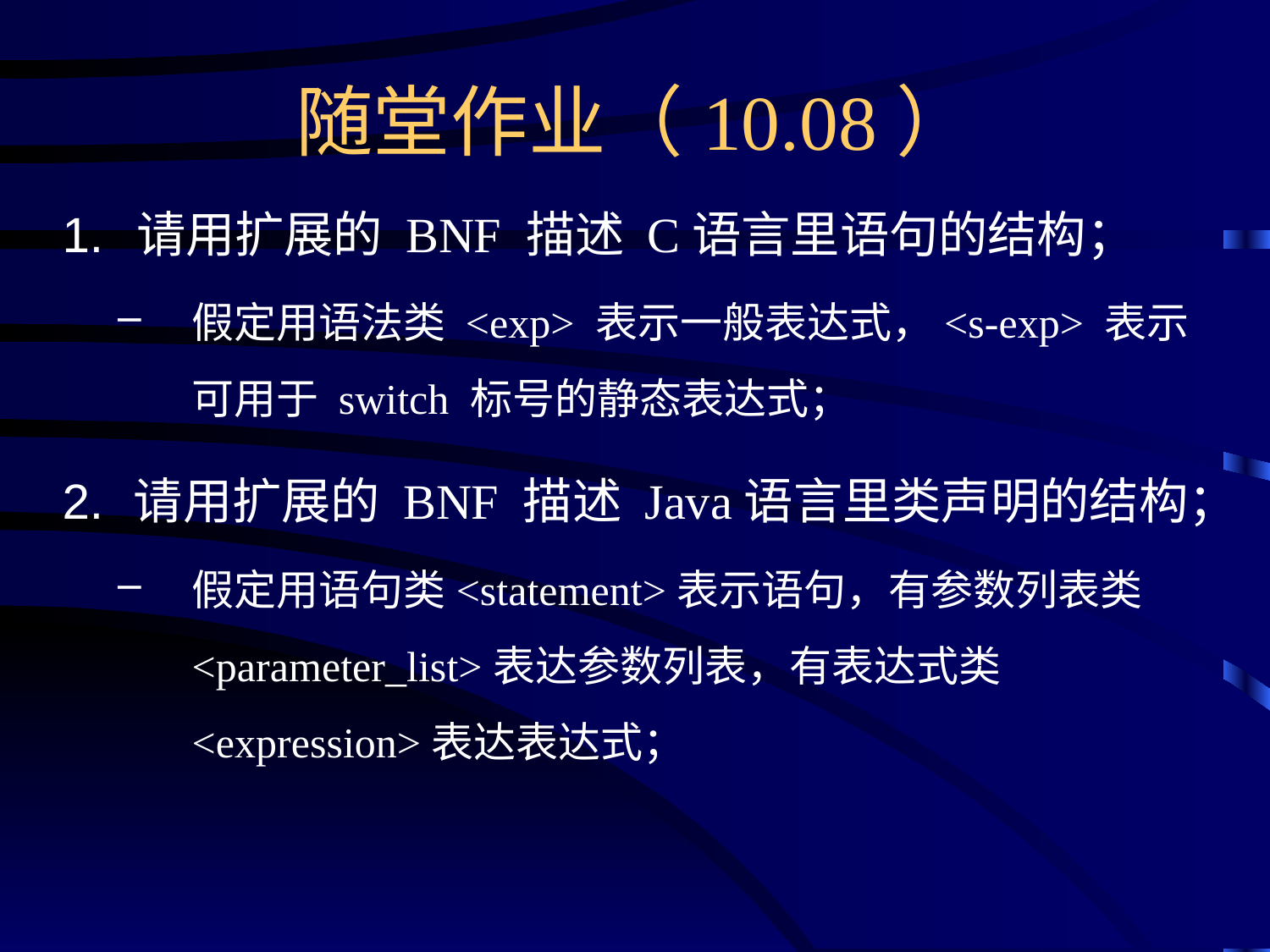

# 随堂作业（10.08）
请用扩展的 BNF 描述 C语言里语句的结构；
假定用语法类 <exp> 表示一般表达式，<s-exp> 表示可用于 switch 标号的静态表达式；

请用扩展的 BNF 描述 Java语言里类声明的结构；
假定用语句类<statement>表示语句，有参数列表类<parameter_list>表达参数列表，有表达式类<expression>表达表达式；